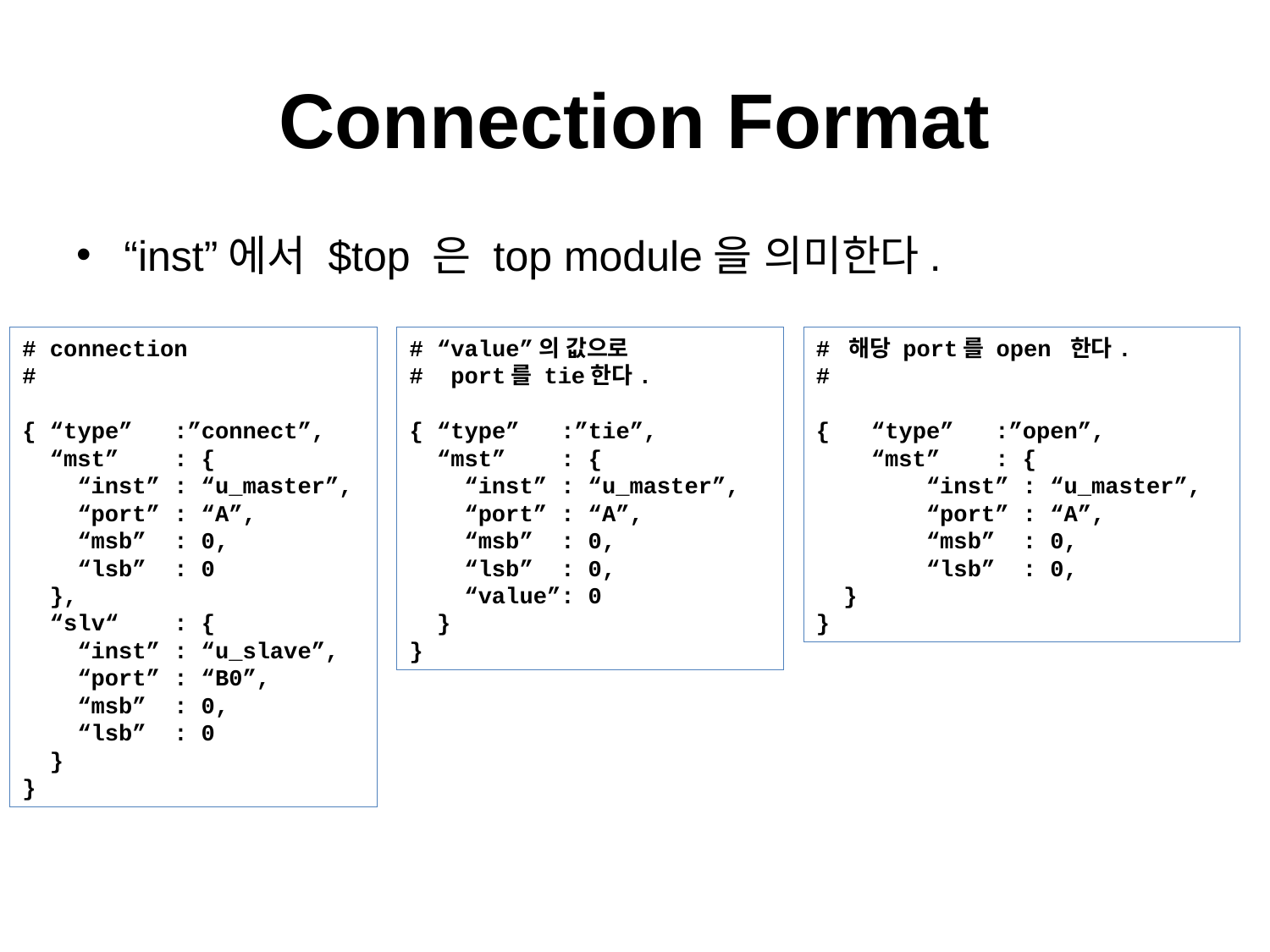

# Connection Format
“inst”에서 $top 은 top module을 의미한다.
# connection
#

{ “type”   :”connect”,
  “mst”    : {
    “inst” : “u_master”,
    “port” : “A”,
    “msb”  : 0,
    “lsb”  : 0
  },
  “slv“    : {
    “inst” : “u_slave”,
    “port” : “B0”,
    “msb”  : 0,
    “lsb”  : 0
  }
}
# “value”의 값으로
#  port를 tie한다.

{ “type”   :”tie”,
  “mst”    : {
    “inst” : “u_master”,
    “port” : “A”,
    “msb”  : 0,
    “lsb”  : 0,
    “value”: 0
  }
}
# 해당 port를 open 한다.
#

{   “type”   :”open”,
    “mst”    : {
        “inst” : “u_master”,
        “port” : “A”,
        “msb”  : 0,
        “lsb”  : 0,
  }
}